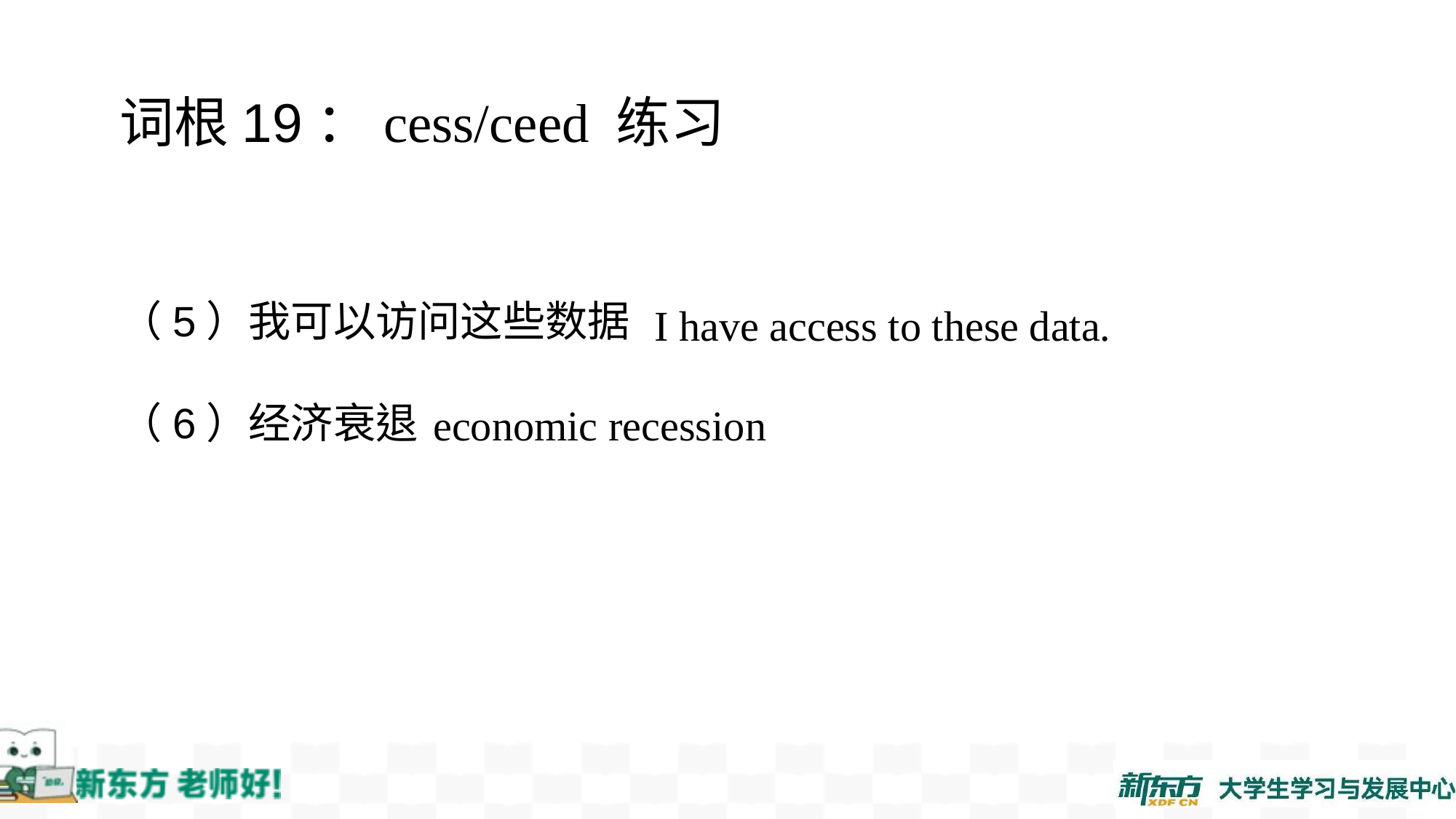

词根19：cess/ceed 练习

（5）我可以访问这些数据

（6）经济衰退

I have access to these data.
economic recession